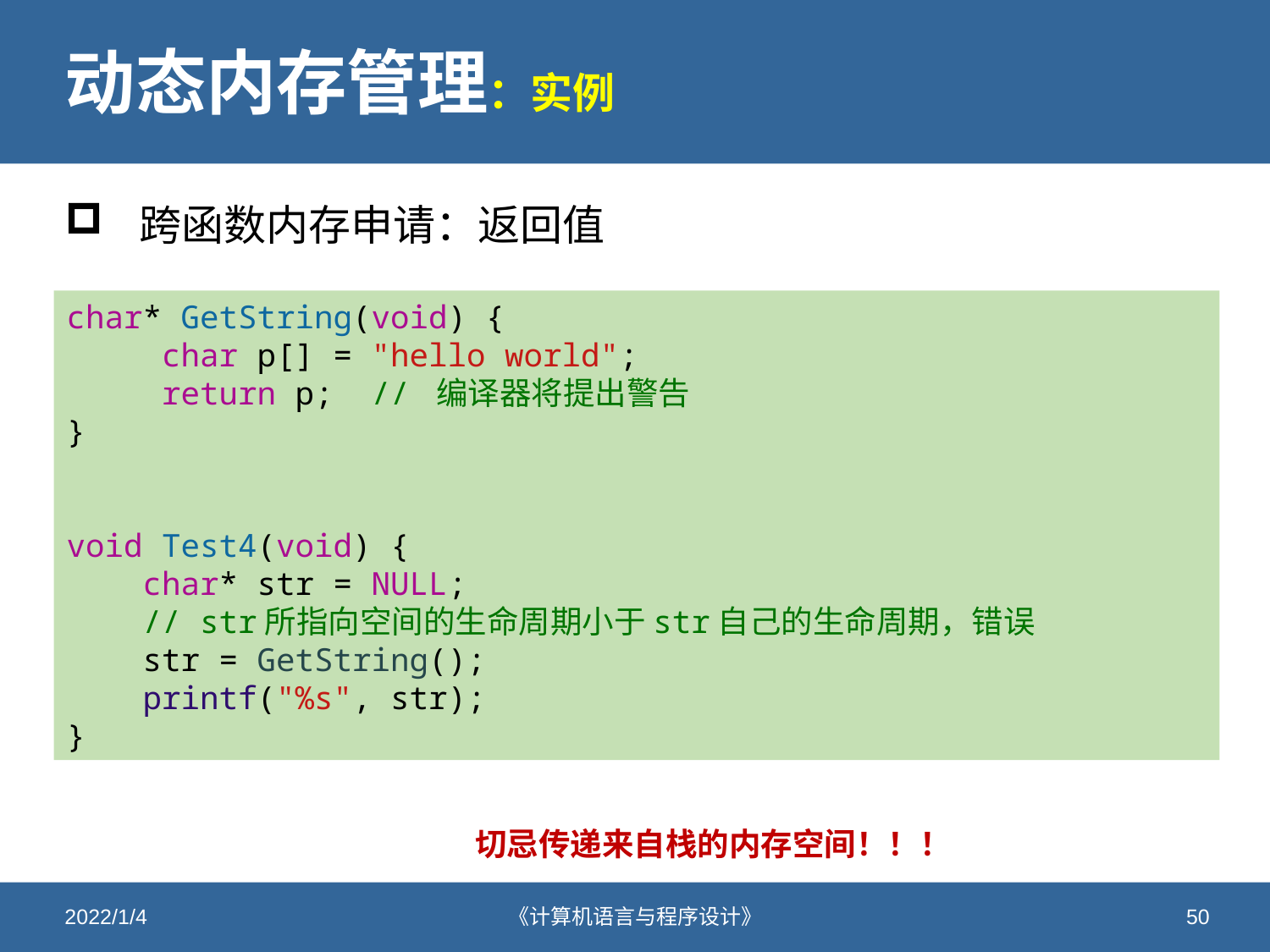

# 动态内存管理：实例
跨函数内存申请：返回值

char* GetString(void) {
     char p[] = "hello world";
     return p;  // 编译器将提出警告
}

void Test4(void) {
    char* str = NULL;
    // str所指向空间的生命周期小于str自己的生命周期，错误
    str = GetString();
    printf("%s", str);
}
切忌传递来自栈的内存空间！！！
2022/1/4
《计算机语言与程序设计》
50